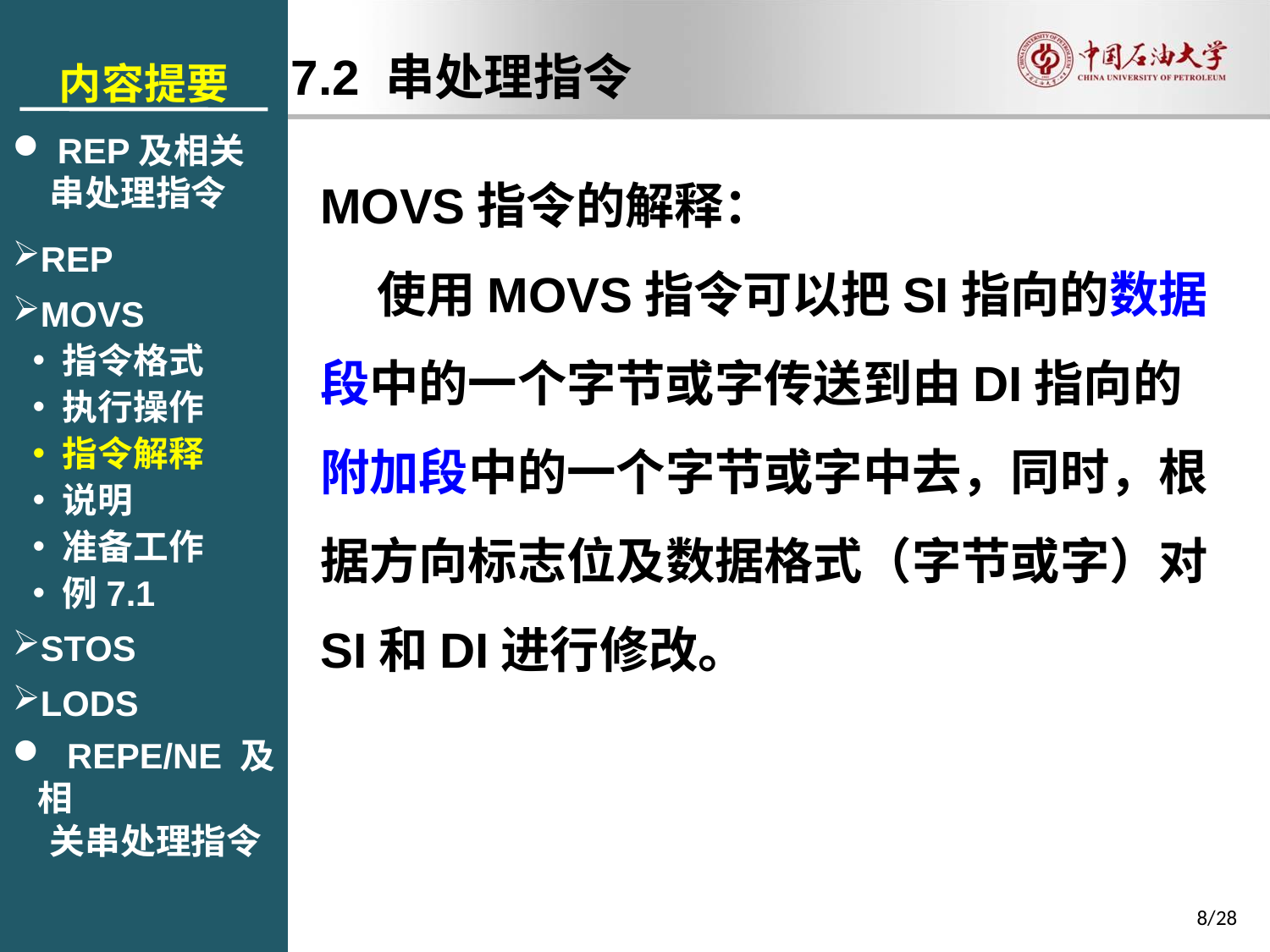

内容提要
 REP及相关
串处理指令
REP
MOVS
指令格式
执行操作
指令解释
说明
准备工作
例7.1
STOS
LODS
 REPE/NE及相
关串处理指令
7.2 串处理指令
MOVS指令的解释：
    使用MOVS指令可以把SI指向的数据段中的一个字节或字传送到由DI指向的附加段中的一个字节或字中去，同时，根据方向标志位及数据格式（字节或字）对SI和DI进行修改。
8/28